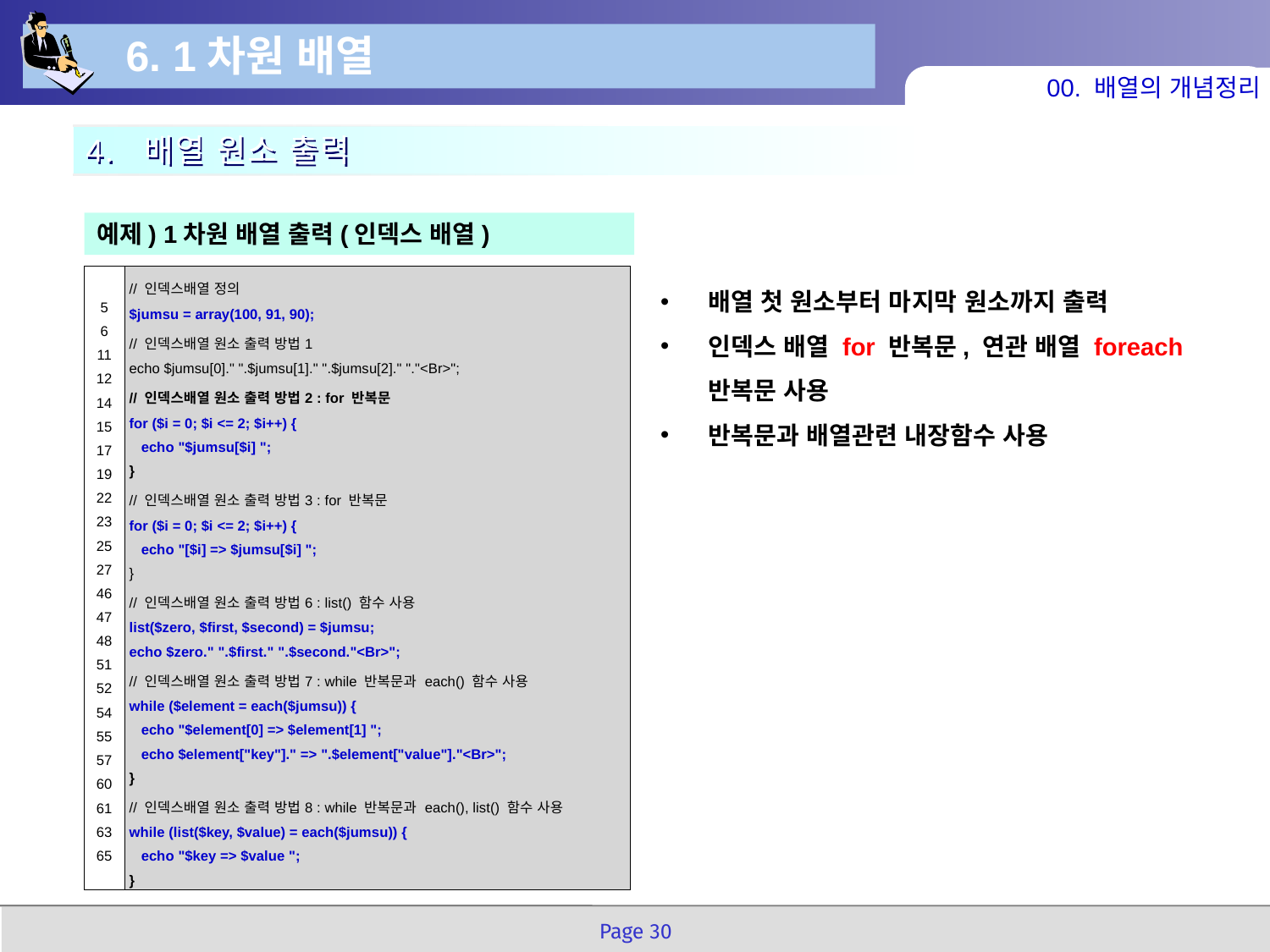

6. 1차원 배열
00. 배열의 개념정리
4.  배열 원소 출력

예제) 1차원 배열 출력(인덱스 배열)
배열 첫 원소부터 마지막 원소까지 출력
인덱스 배열 for 반복문, 연관 배열 foreach 반복문 사용
반복문과 배열관련 내장함수 사용

| 5 6 11 12 14 15 17 19 22 23 25 27 46 47 48 51 52 54 55 57 60 61 63 65 | // 인덱스배열 정의 $jumsu = array(100, 91, 90); // 인덱스배열 원소 출력 방법1 echo $jumsu[0]." ".$jumsu[1]." ".$jumsu[2]." "."<Br>"; // 인덱스배열 원소 출력 방법2 : for 반복문 for ($i = 0; $i <= 2; $i++) { echo "$jumsu[$i] "; } // 인덱스배열 원소 출력 방법3 : for 반복문 for ($i = 0; $i <= 2; $i++) { echo "[$i] => $jumsu[$i] "; } // 인덱스배열 원소 출력 방법6 : list() 함수 사용 list($zero, $first, $second) = $jumsu; echo $zero." ".$first." ".$second."<Br>"; // 인덱스배열 원소 출력 방법7 : while 반복문과 each() 함수 사용 while ($element = each($jumsu)) { echo "$element[0] => $element[1] "; echo $element["key"]." => ".$element["value"]."<Br>"; } // 인덱스배열 원소 출력 방법8 : while 반복문과 each(), list() 함수 사용 while (list($key, $value) = each($jumsu)) { echo "$key => $value "; } |
| --- | --- |
Page 30